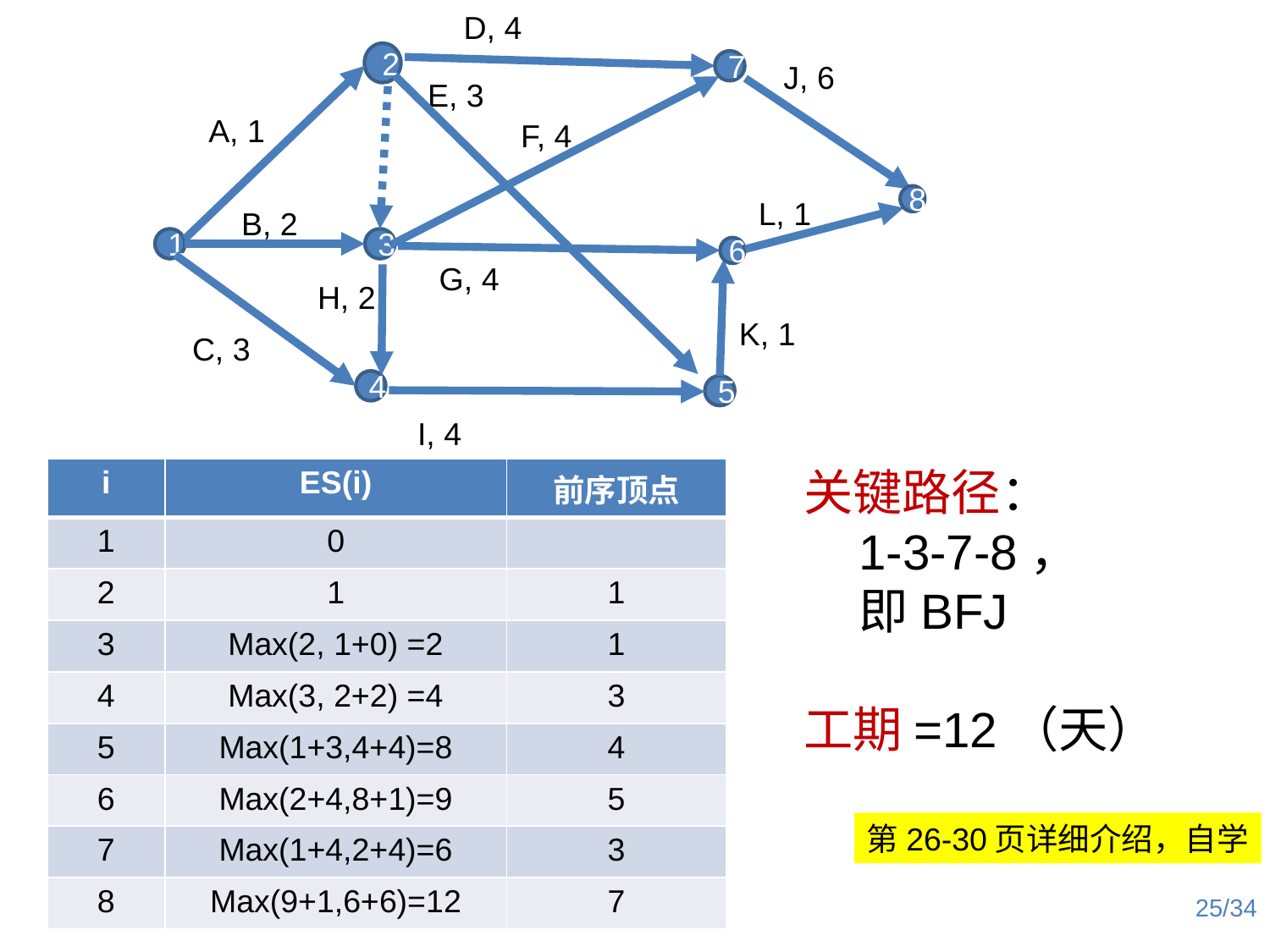

D, 4
2
7
J, 6
E, 3
A, 1
F, 4
8
L, 1
B, 2
1
3
6
G, 4
H, 2
K, 1
C, 3
4
5
I, 4
关键路径：
    1-3-7-8，
    即BFJ

工期=12（天）
| i | ES(i) | 前序顶点 |
| --- | --- | --- |
| 1 | 0 |  |
| 2 | 1 | 1 |
| 3 | Max(2, 1+0) =2 | 1 |
| 4 | Max(3, 2+2) =4 | 3 |
| 5 | Max(1+3,4+4)=8 | 4 |
| 6 | Max(2+4,8+1)=9 | 5 |
| 7 | Max(1+4,2+4)=6 | 3 |
| 8 | Max(9+1,6+6)=12 | 7 |
第26-30页详细介绍，自学
25/34